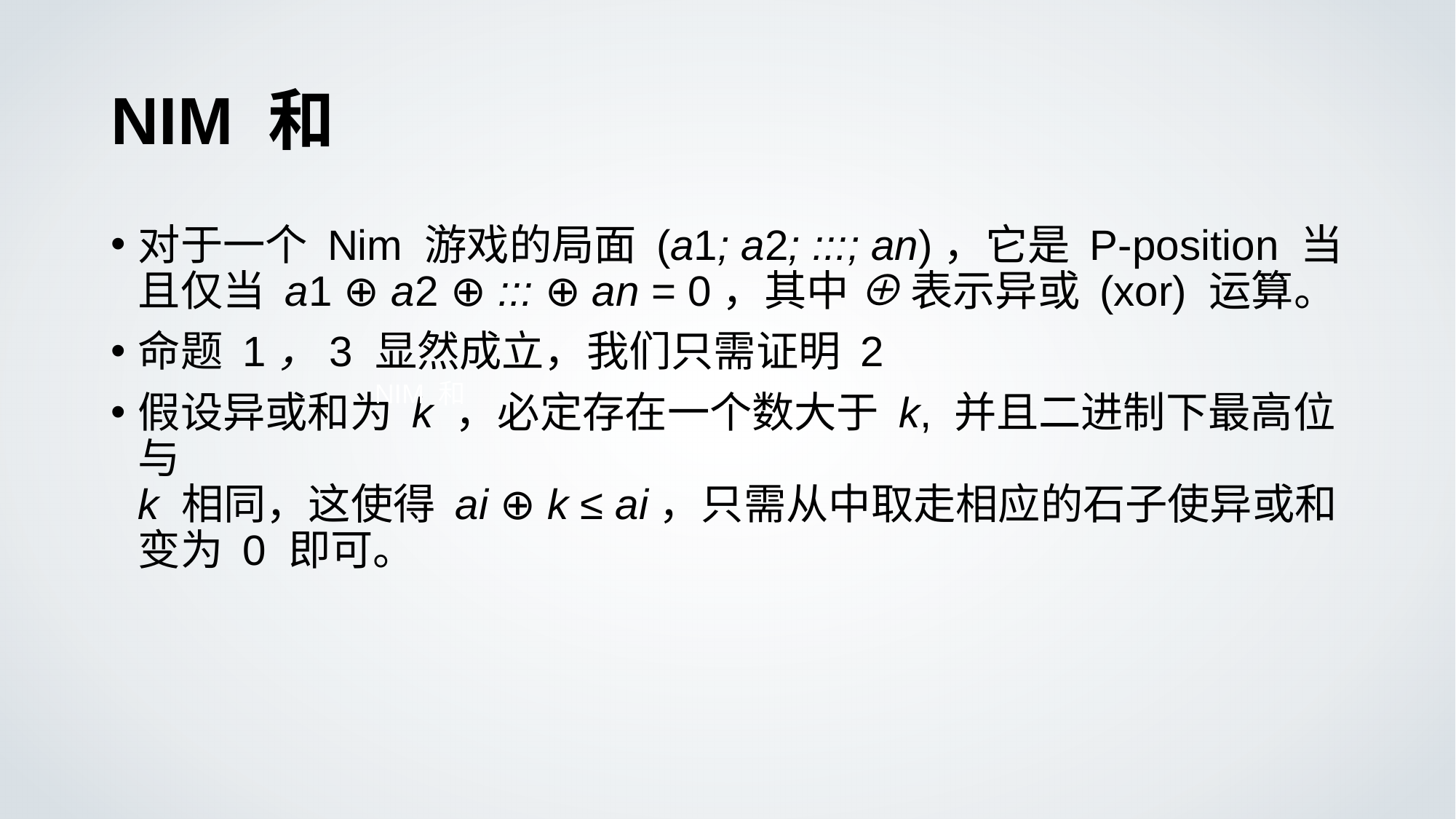

# NIM 和
对于一个 Nim 游戏的局面 (a1; a2; :::; an)，它是 P-position 当且仅当 a1 ⊕ a2 ⊕ ::: ⊕ an = 0，其中 ⊕ 表示异或 (xor) 运算。
命题 1，3 显然成立，我们只需证明 2
假设异或和为 k ，必定存在一个数大于 k, 并且二进制下最高位与
k 相同，这使得 ai ⊕ k ≤ ai，只需从中取走相应的石子使异或和变为 0 即可。
NIM 和